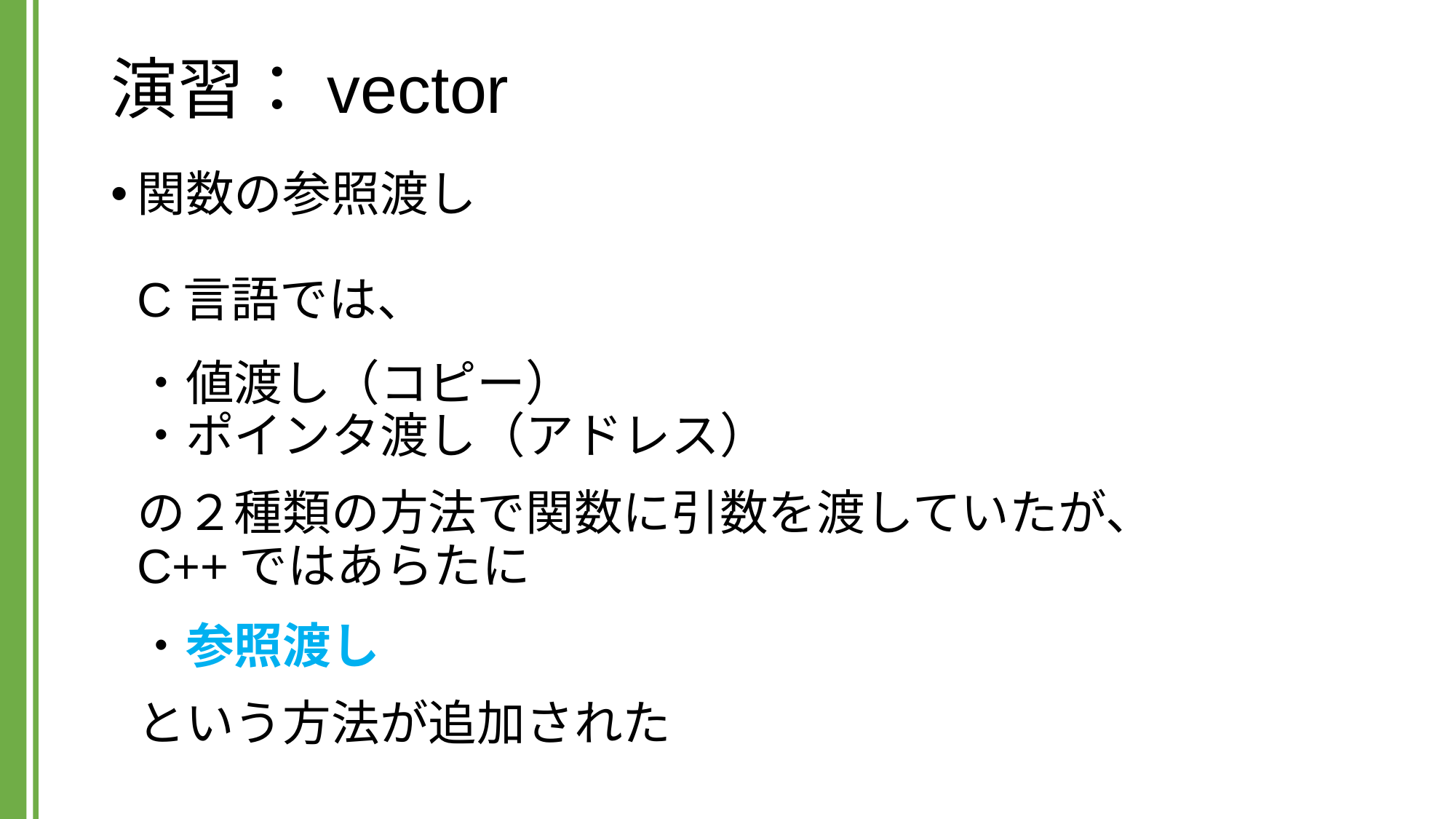

# 演習：vector
関数の参照渡し
C言語では、
・値渡し（コピー）
・ポインタ渡し（アドレス）
の２種類の方法で関数に引数を渡していたが、
C++ではあらたに
・参照渡し
という方法が追加された